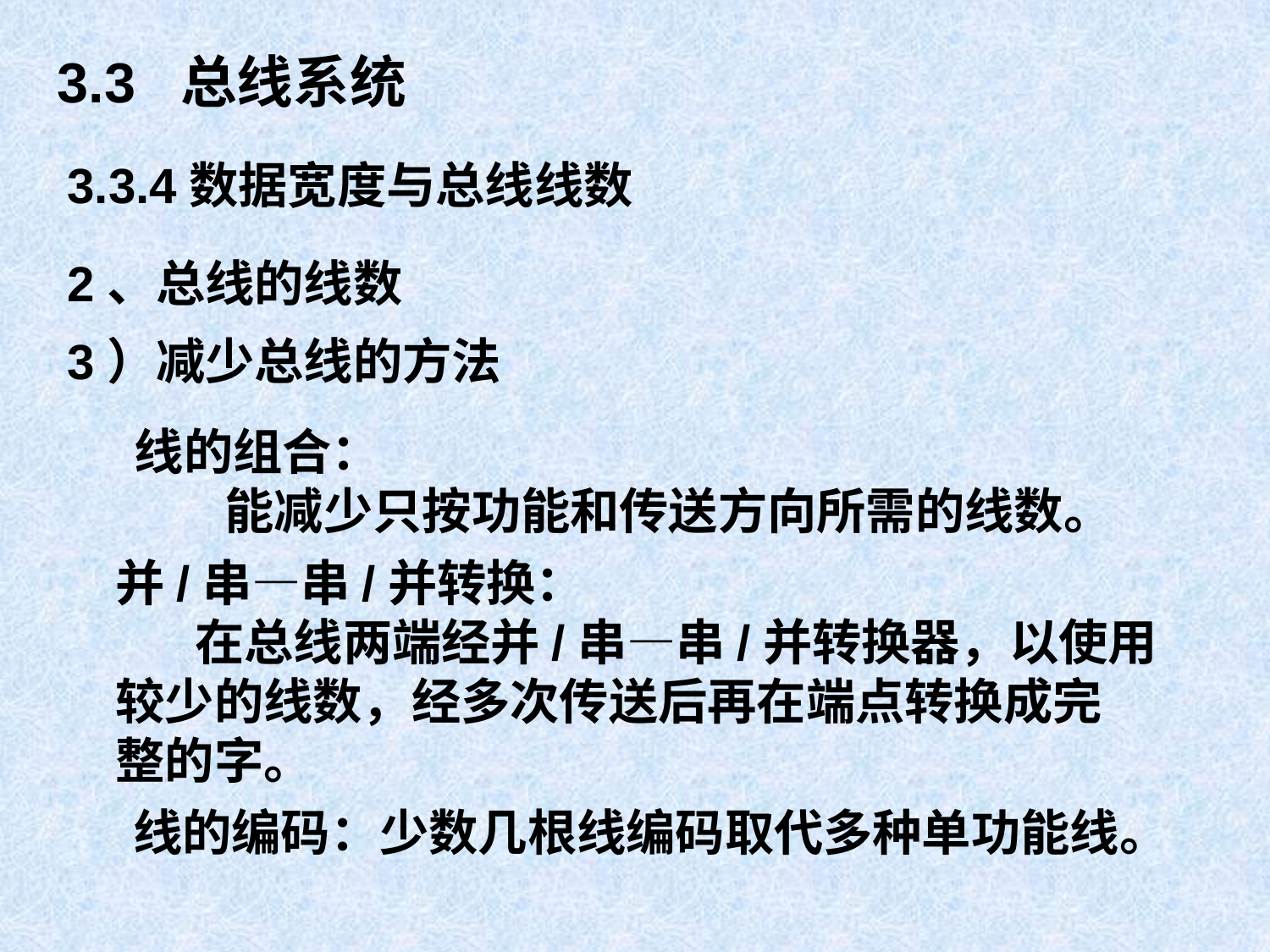

3.3  总线系统
3.3.4数据宽度与总线线数

2、总线的线数
3）减少总线的方法
线的组合：
       能减少只按功能和传送方向所需的线数。
并/串—串/并转换：
      在总线两端经并/串—串/并转换器，以使用
较少的线数，经多次传送后再在端点转换成完
整的字。
线的编码：少数几根线编码取代多种单功能线。